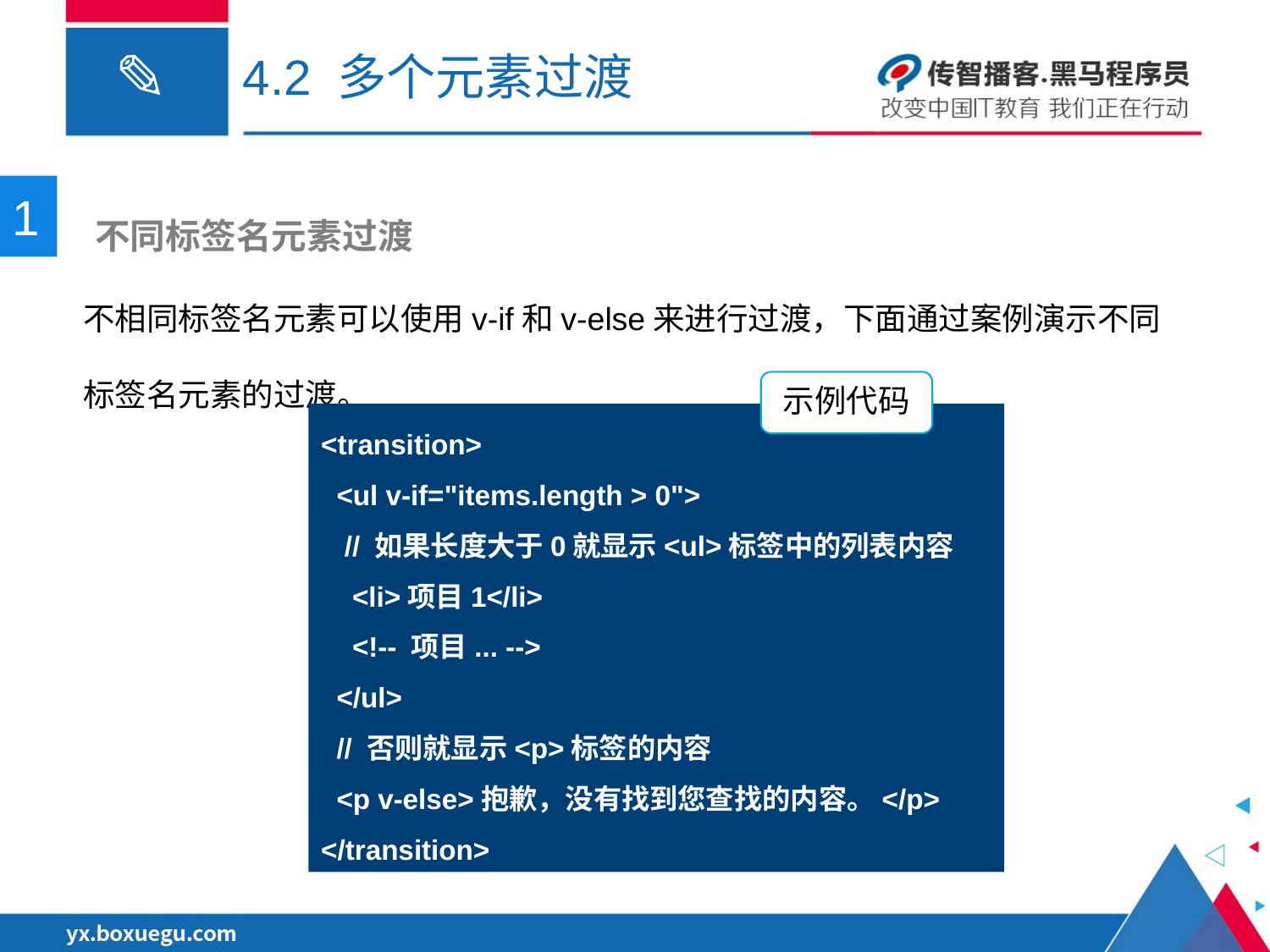

# 4.2 多个元素过渡

1
  不同标签名元素过渡
不相同标签名元素可以使用v-if和v-else来进行过渡，下面通过案例演示不同标签名元素的过渡。
示例代码
<transition>
  <ul v-if="items.length > 0">
   // 如果长度大于0就显示<ul>标签中的列表内容
    <li>项目1</li>
    <!-- 项目... -->
  </ul>
  // 否则就显示<p>标签的内容
  <p v-else>抱歉，没有找到您查找的内容。</p>
</transition>